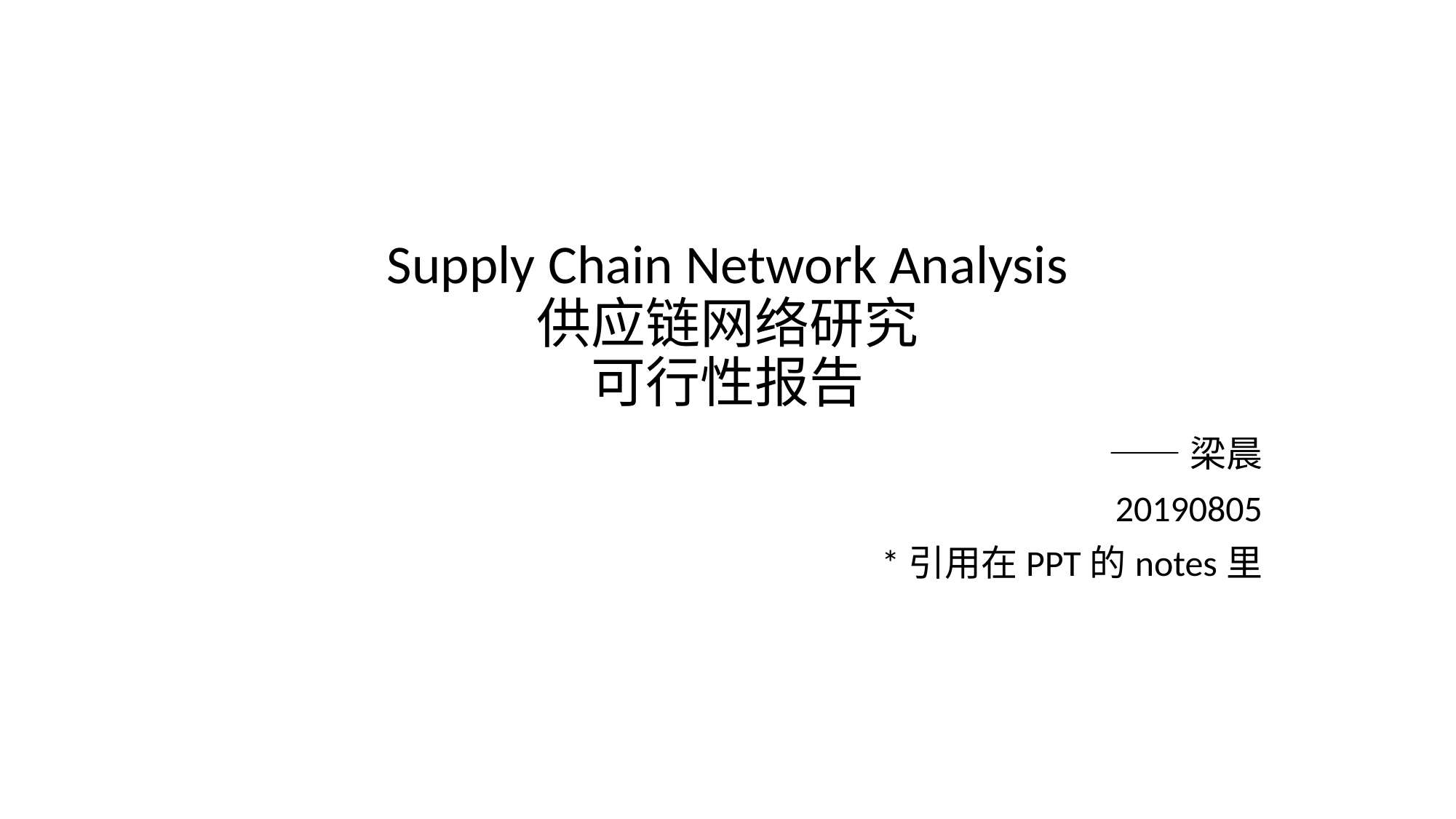

# Supply Chain Network Analysis 供应链网络研究 可行性报告
——梁晨
20190805
*引用在PPT的notes里